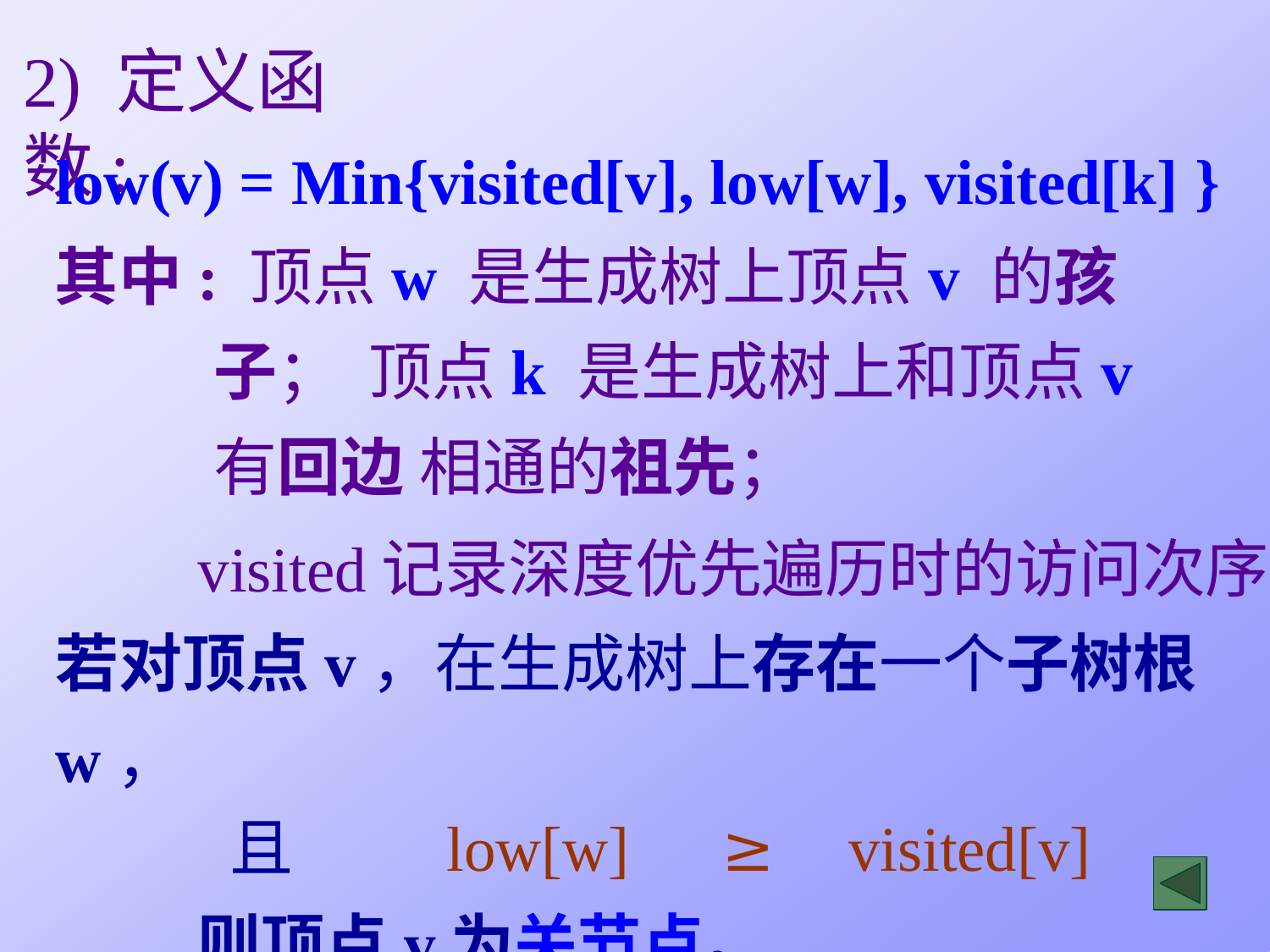

# 2) 定义函数:
low(v) = Min{visited[v], low[w], visited[k] }
其中: 顶点w 是生成树上顶点v 的孩子；  顶点k 是生成树上和顶点v有回边 相通的祖先；
visited记录深度优先遍历时的访问次序 若对顶点v，在生成树上存在一个子树根w，
且	low[w]	≥	visited[v]
则顶点v为关节点。